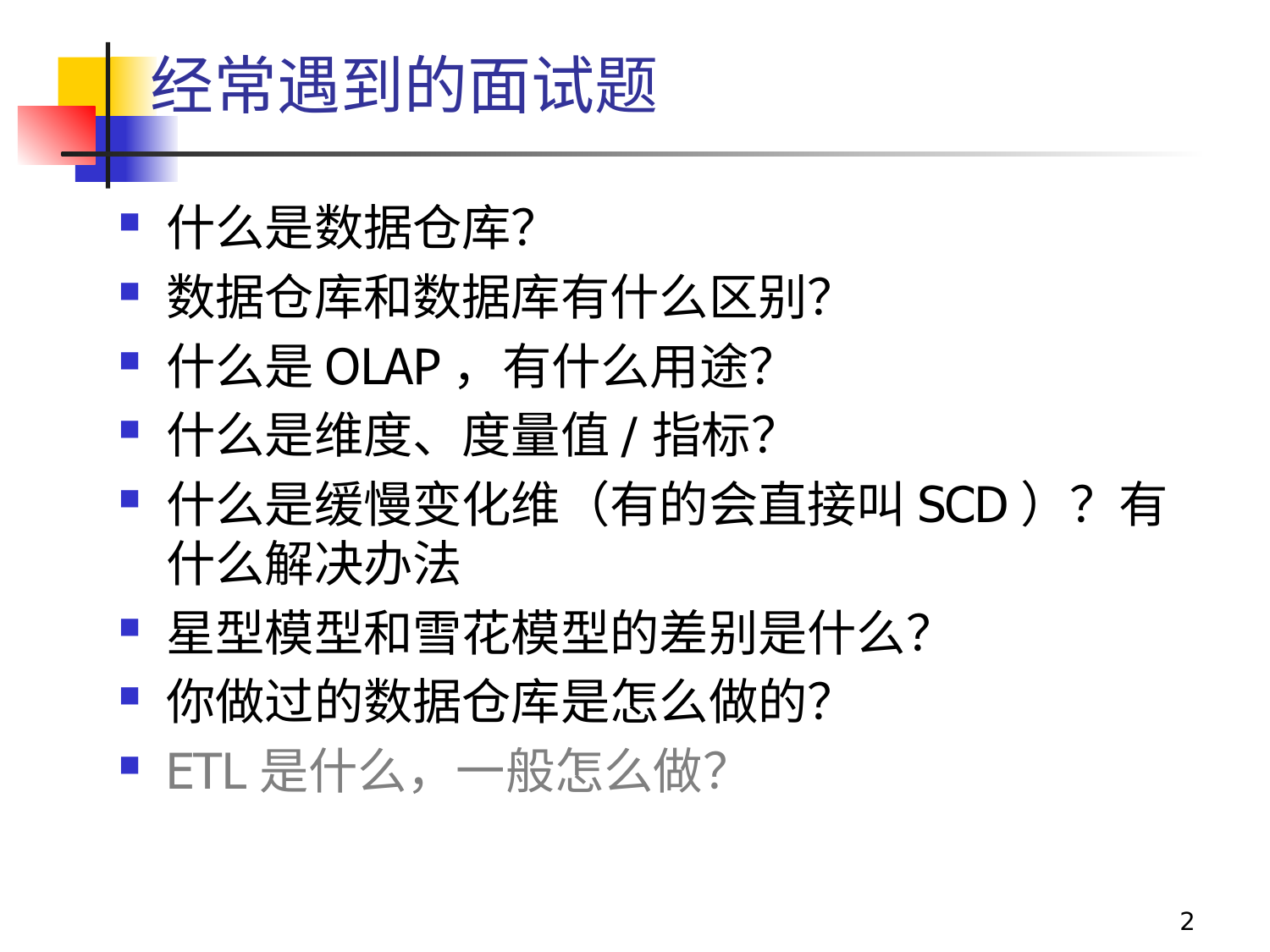

# 经常遇到的面试题
什么是数据仓库？
数据仓库和数据库有什么区别？
什么是OLAP，有什么用途？
什么是维度、度量值/指标？
什么是缓慢变化维（有的会直接叫SCD）？有什么解决办法
星型模型和雪花模型的差别是什么？
你做过的数据仓库是怎么做的？
ETL是什么，一般怎么做？
2